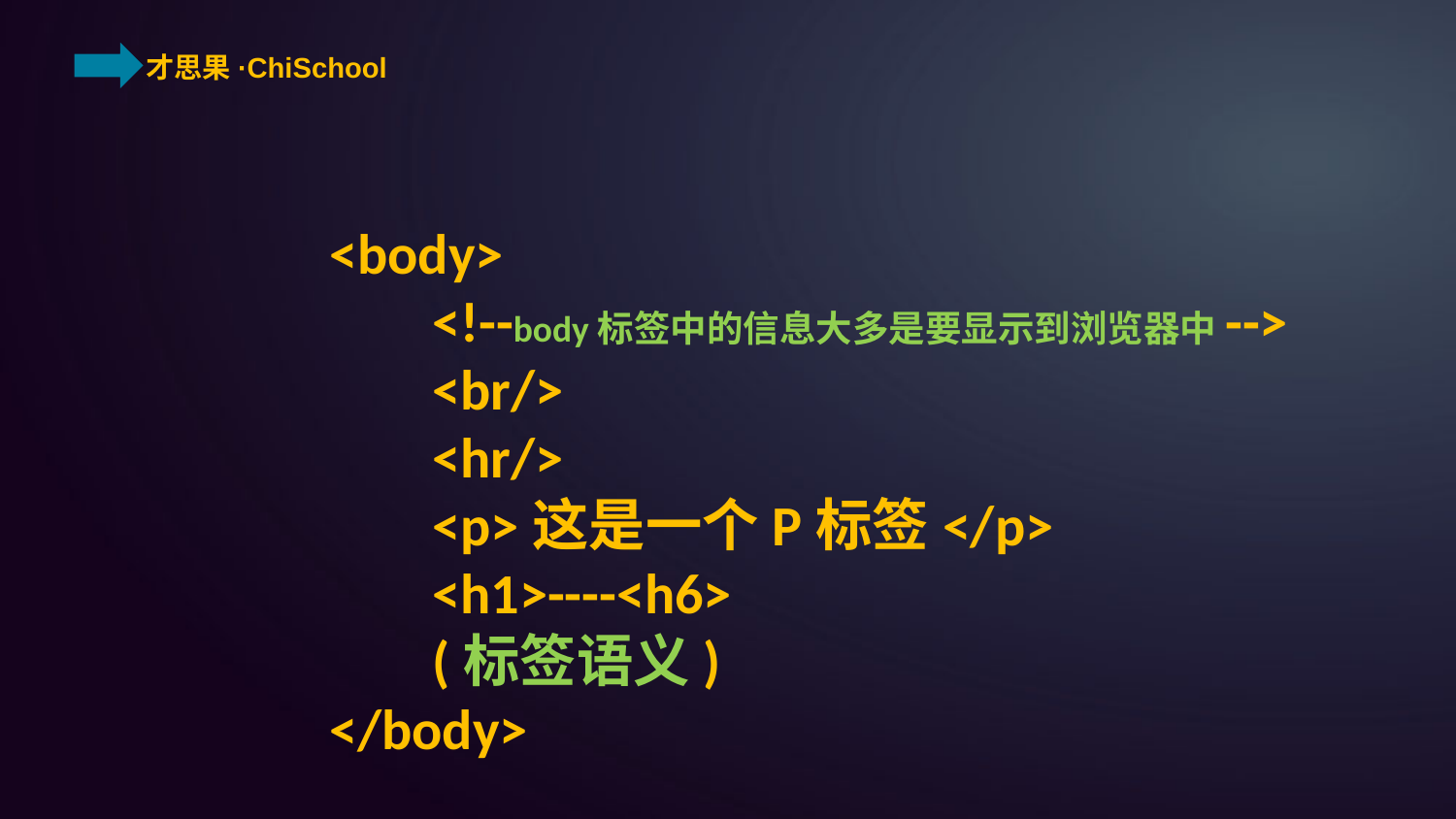

<body>
        <!--body标签中的信息大多是要显示到浏览器中-->
        <br/>
        <hr/>
        <p>这是一个P标签</p>
        <h1>----<h6>
        (标签语义)
</body>